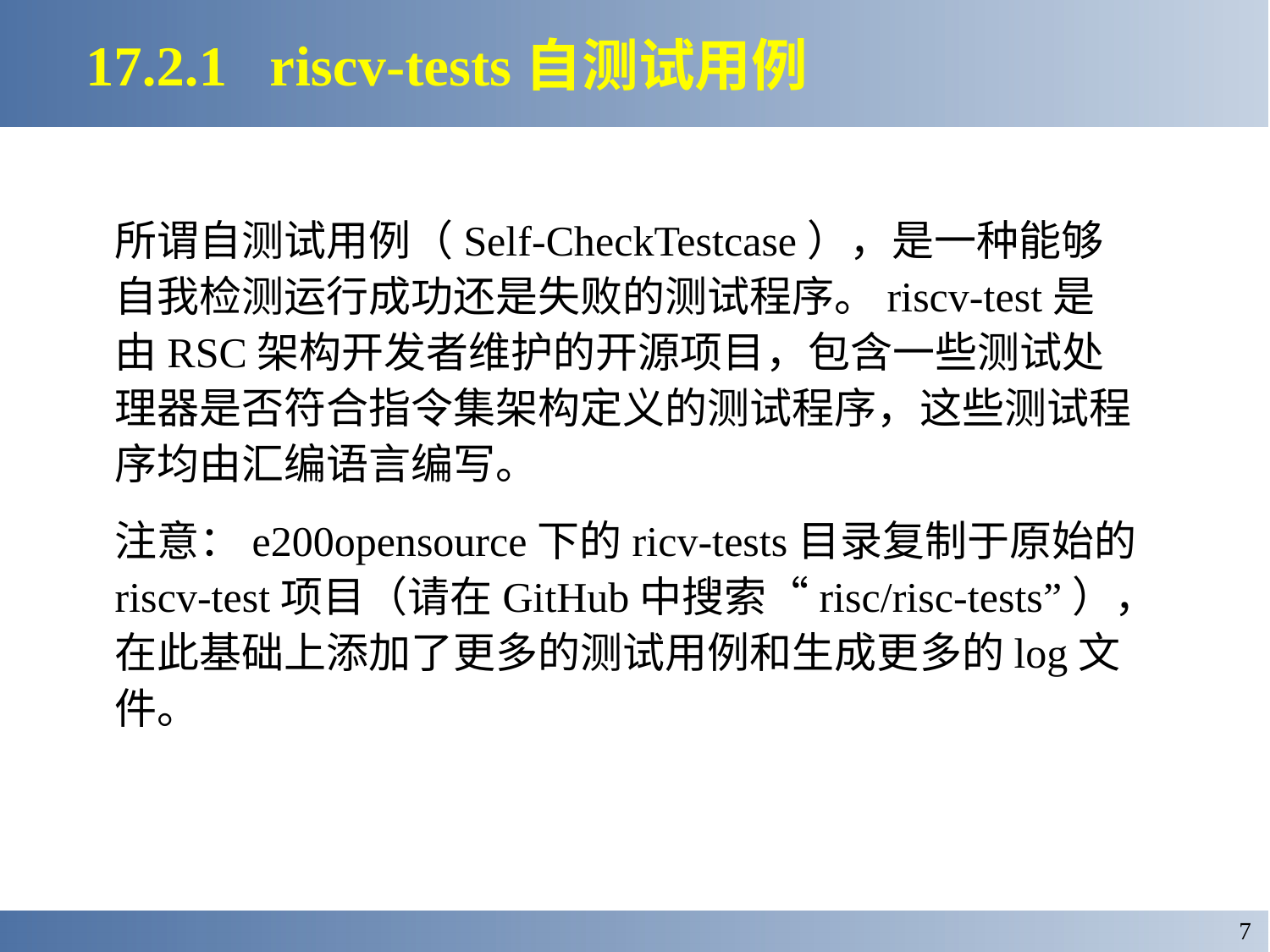

17.2.1   riscv-tests自测试用例
所谓自测试用例（Self-CheckTestcase），是一种能够自我检测运行成功还是失败的测试程序。riscv-test是由RSC架构开发者维护的开源项目，包含一些测试处理器是否符合指令集架构定义的测试程序，这些测试程序均由汇编语言编写。
注意：e200opensource下的ricv-tests目录复制于原始的riscv-test项目（请在GitHub中搜索“risc/risc-tests”），在此基础上添加了更多的测试用例和生成更多的log文件。